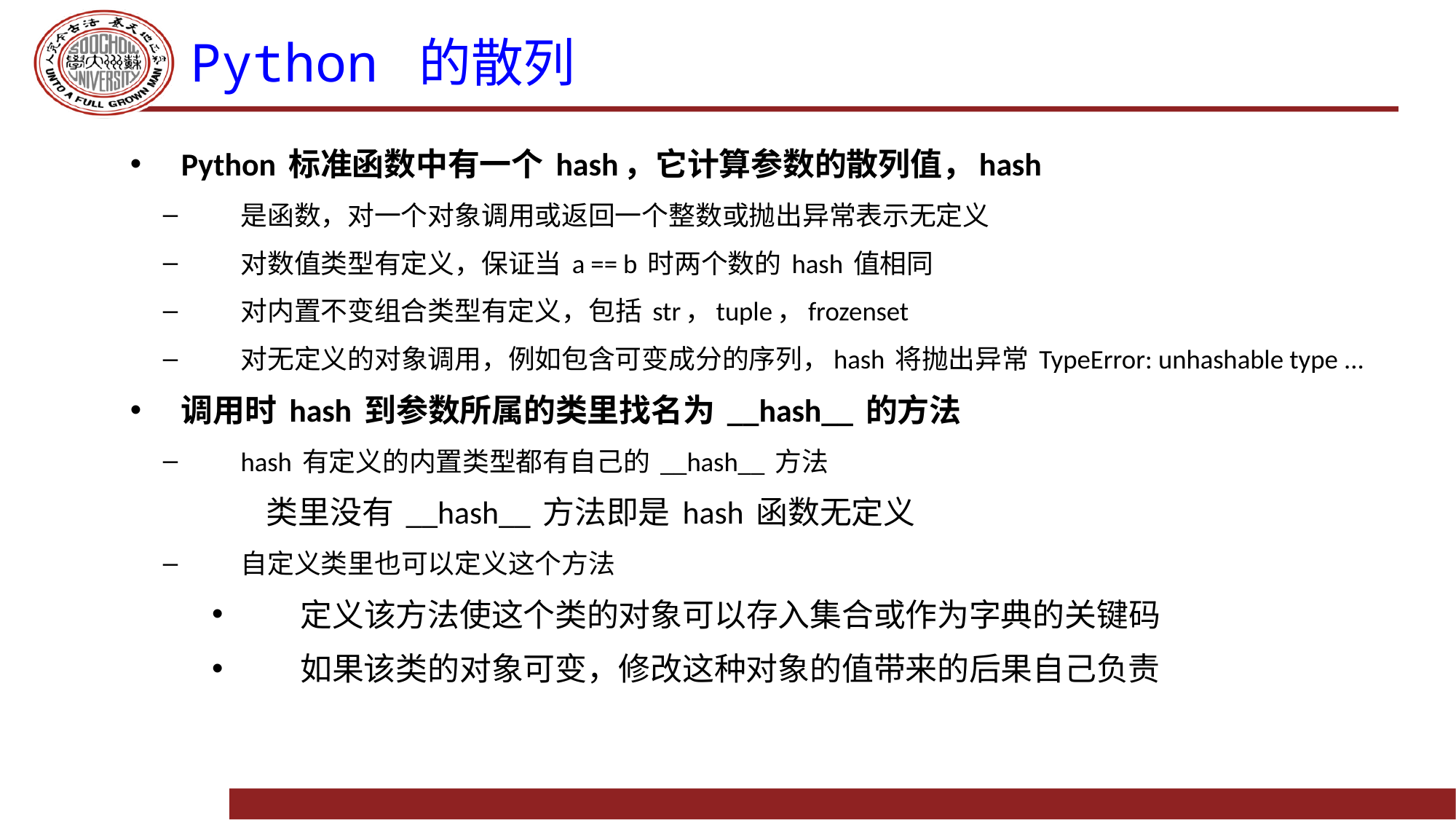

# Python 的散列
Python 标准函数中有一个 hash，它计算参数的散列值，hash
是函数，对一个对象调用或返回一个整数或抛出异常表示无定义
对数值类型有定义，保证当 a == b 时两个数的 hash 值相同
对内置不变组合类型有定义，包括 str，tuple，frozenset
对无定义的对象调用，例如包含可变成分的序列，hash 将抛出异常 TypeError: unhashable type ...
调用时 hash 到参数所属的类里找名为 __hash__ 的方法
hash 有定义的内置类型都有自己的 __hash__ 方法
类里没有 __hash__ 方法即是 hash 函数无定义
自定义类里也可以定义这个方法
定义该方法使这个类的对象可以存入集合或作为字典的关键码
如果该类的对象可变，修改这种对象的值带来的后果自己负责